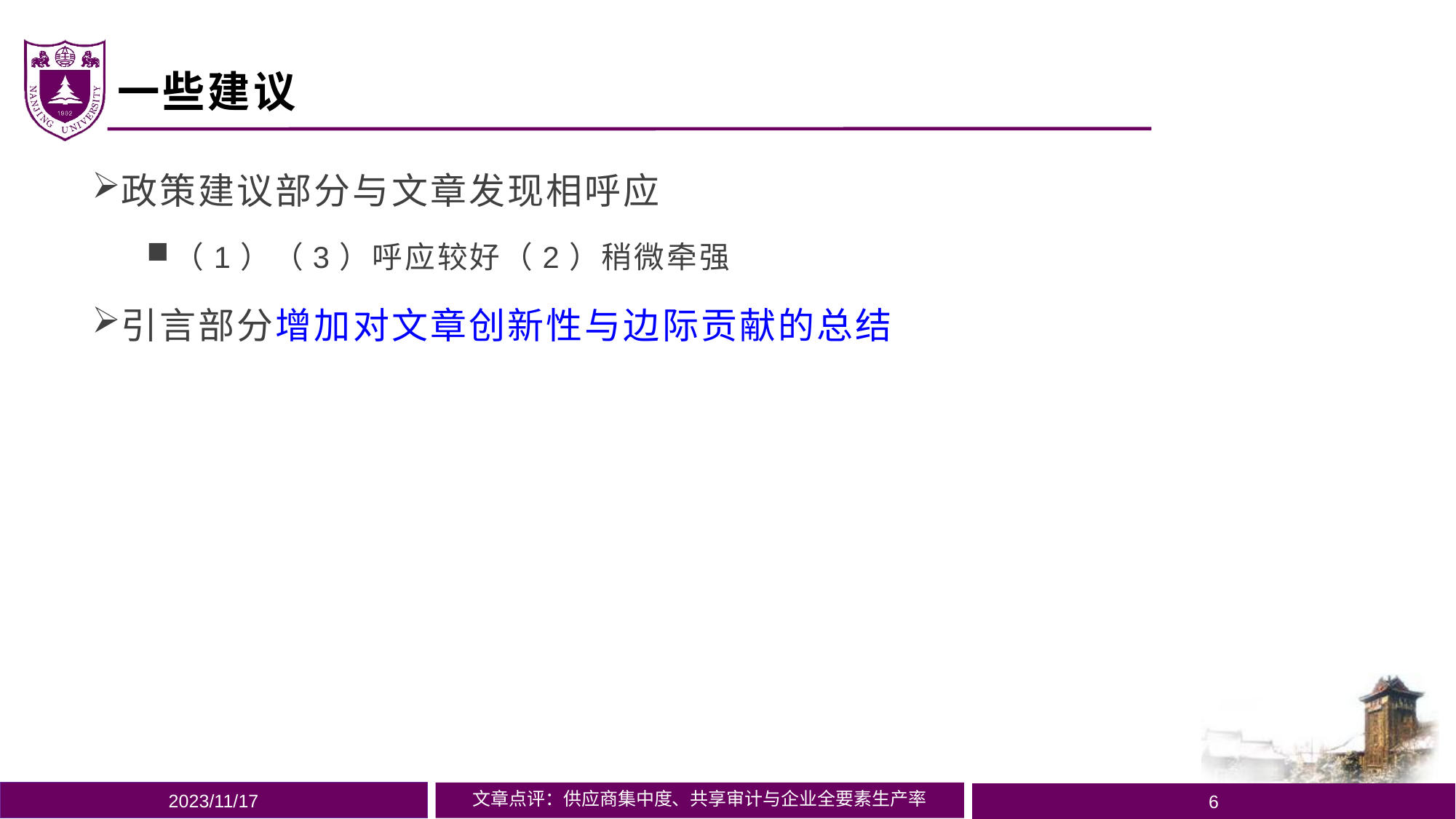

# 一些建议
政策建议部分与文章发现相呼应
（1）（3）呼应较好（2）稍微牵强
引言部分增加对文章创新性与边际贡献的总结

2023/11/17
文章点评：供应商集中度、共享审计与企业全要素生产率
6